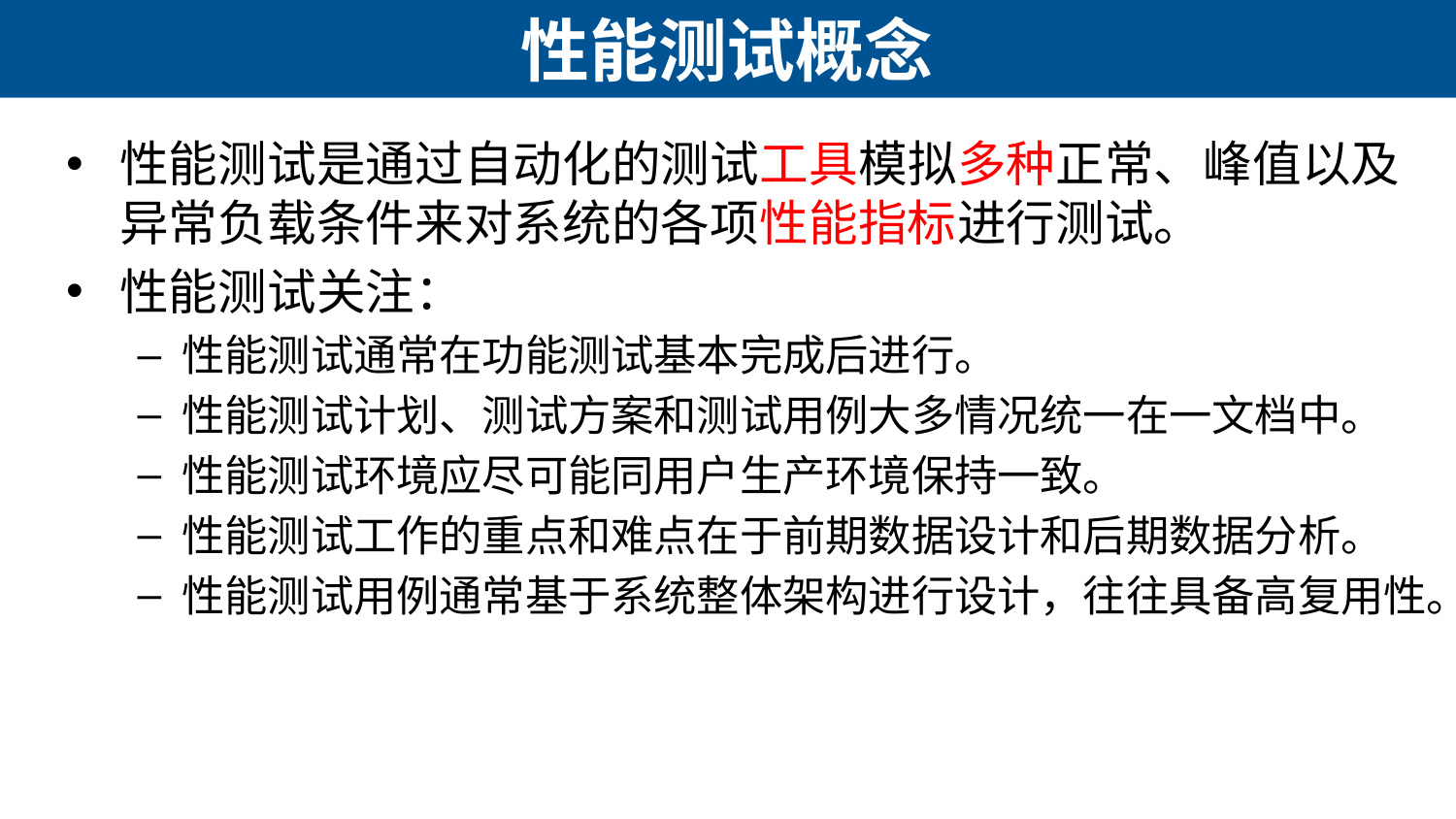

# 性能测试概念
性能测试是通过自动化的测试工具模拟多种正常、峰值以及异常负载条件来对系统的各项性能指标进行测试。
性能测试关注：
性能测试通常在功能测试基本完成后进行。
性能测试计划、测试方案和测试用例大多情况统一在一文档中。
性能测试环境应尽可能同用户生产环境保持一致。
性能测试工作的重点和难点在于前期数据设计和后期数据分析。
性能测试用例通常基于系统整体架构进行设计，往往具备高复用性。